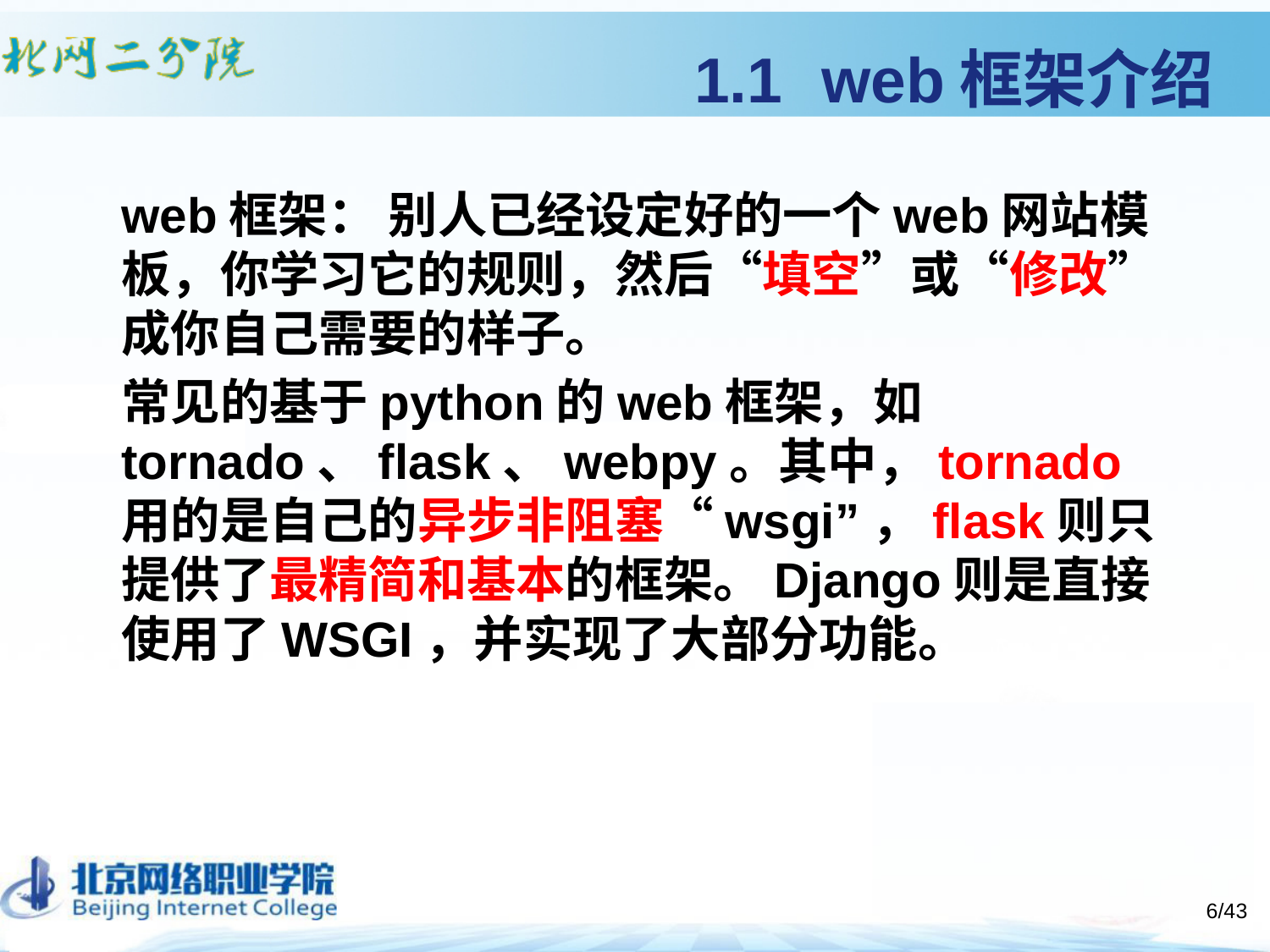

# 1.1	web框架介绍
web框架： 别人已经设定好的一个web网站模板，你学习它的规则，然后“填空”或“修改”成你自己需要的样子。
常见的基于python的web框架，如tornado、flask、webpy。其中，tornado用的是自己的异步非阻塞“wsgi”，flask则只提供了最精简和基本的框架。Django则是直接使用了WSGI，并实现了大部分功能。

6/43